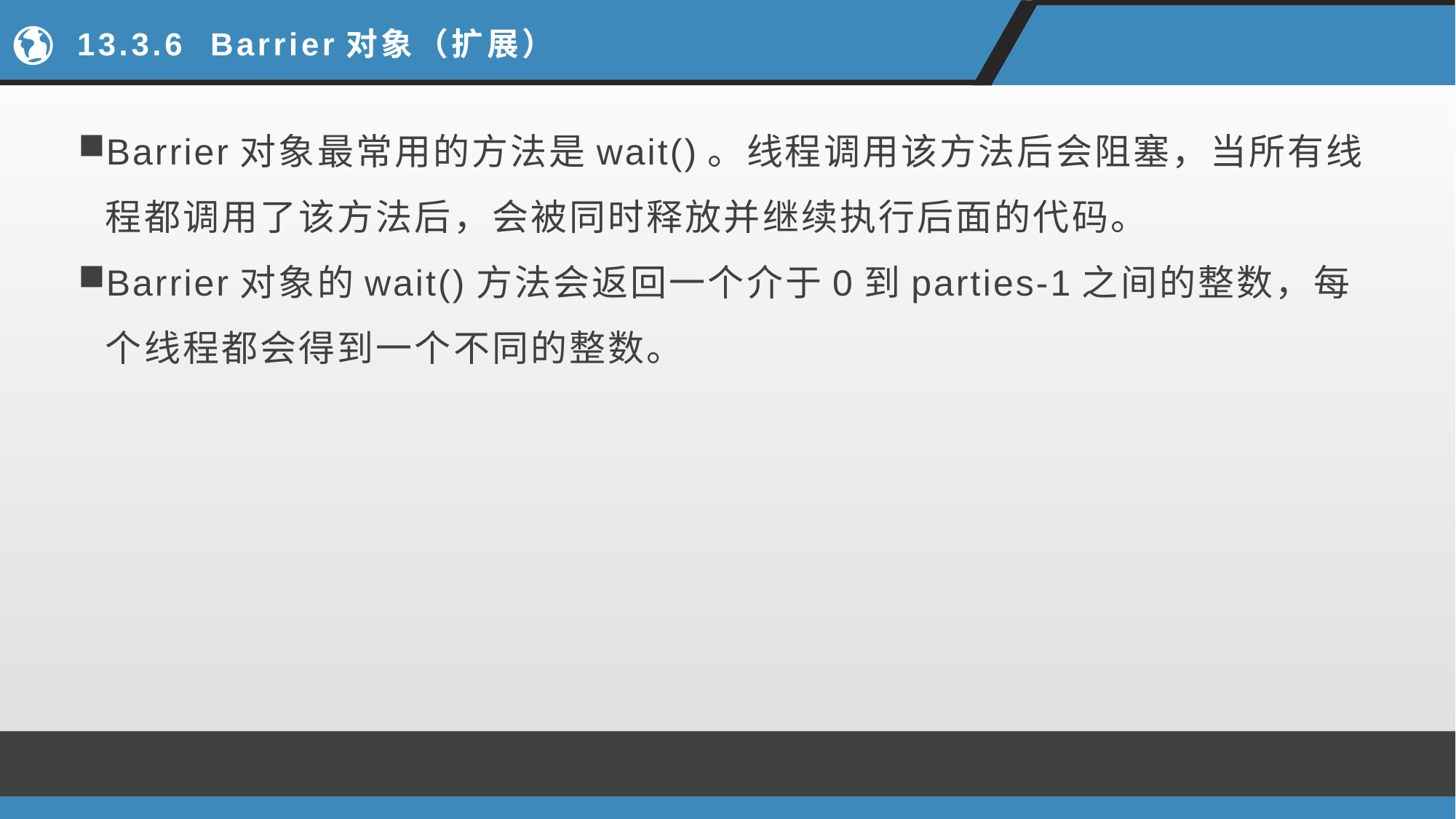

# 13.3.6  Barrier对象（扩展）

Barrier对象最常用的方法是wait()。线程调用该方法后会阻塞，当所有线程都调用了该方法后，会被同时释放并继续执行后面的代码。
Barrier对象的wait()方法会返回一个介于0到parties-1之间的整数，每个线程都会得到一个不同的整数。